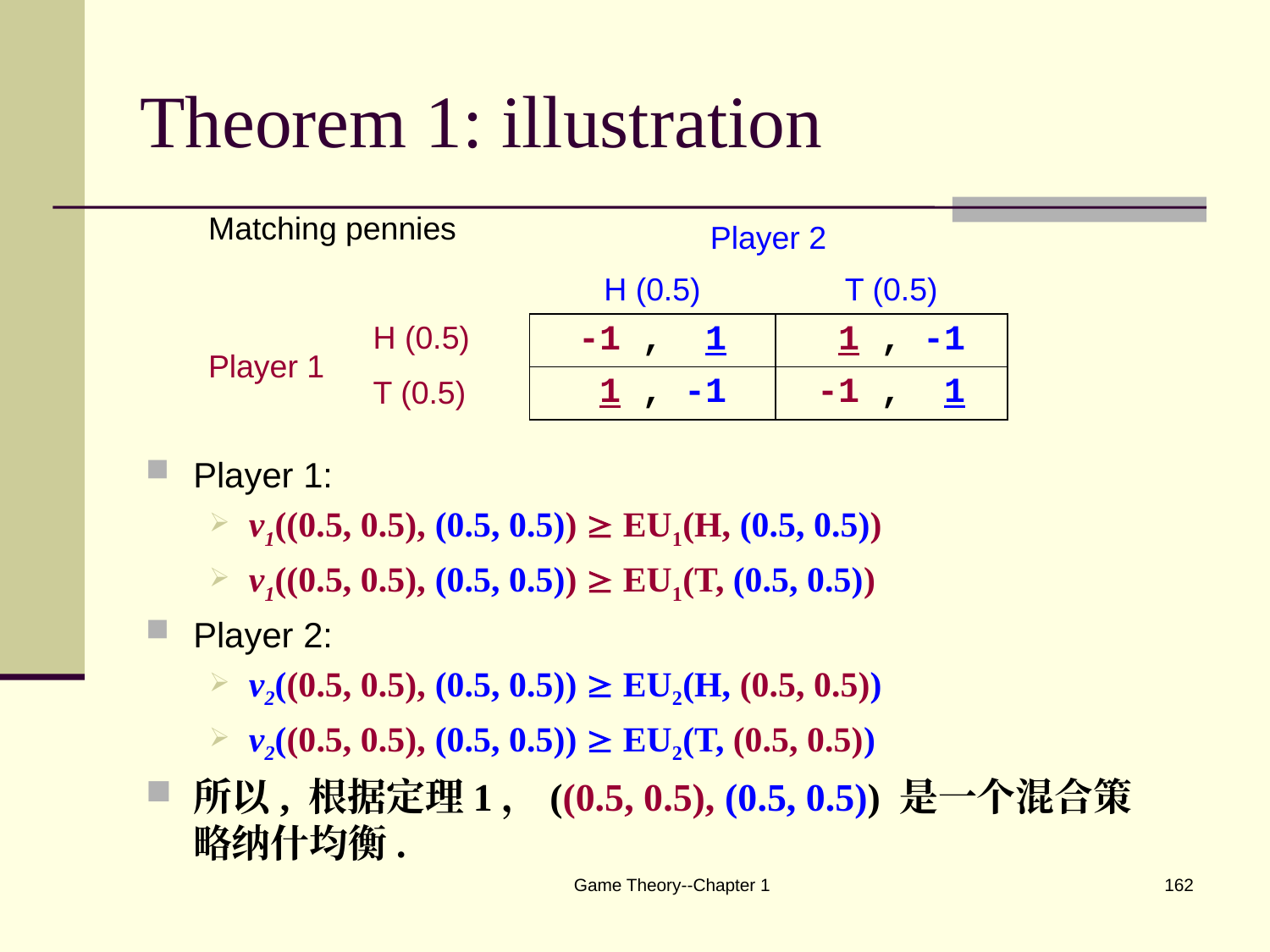

# Theorem 1: illustration
| Matching pennies |  | Player 2 |  |
| --- | --- | --- | --- |
|  |  | H (0.5) | T (0.5) |
| Player 1 | H (0.5) | -1 , 1 | 1 , -1 |
|  | T (0.5) | 1 , -1 | -1 , 1 |
Player 1:
v1((0.5, 0.5), (0.5, 0.5)) ≥ EU1(H, (0.5, 0.5))
v1((0.5, 0.5), (0.5, 0.5)) ≥ EU1(T, (0.5, 0.5))
Player 2:
v2((0.5, 0.5), (0.5, 0.5)) ≥ EU2(H, (0.5, 0.5))
v2((0.5, 0.5), (0.5, 0.5)) ≥ EU2(T, (0.5, 0.5))
所以, 根据定理1，((0.5, 0.5), (0.5, 0.5)) 是一个混合策略纳什均衡.
Game Theory--Chapter 1
162